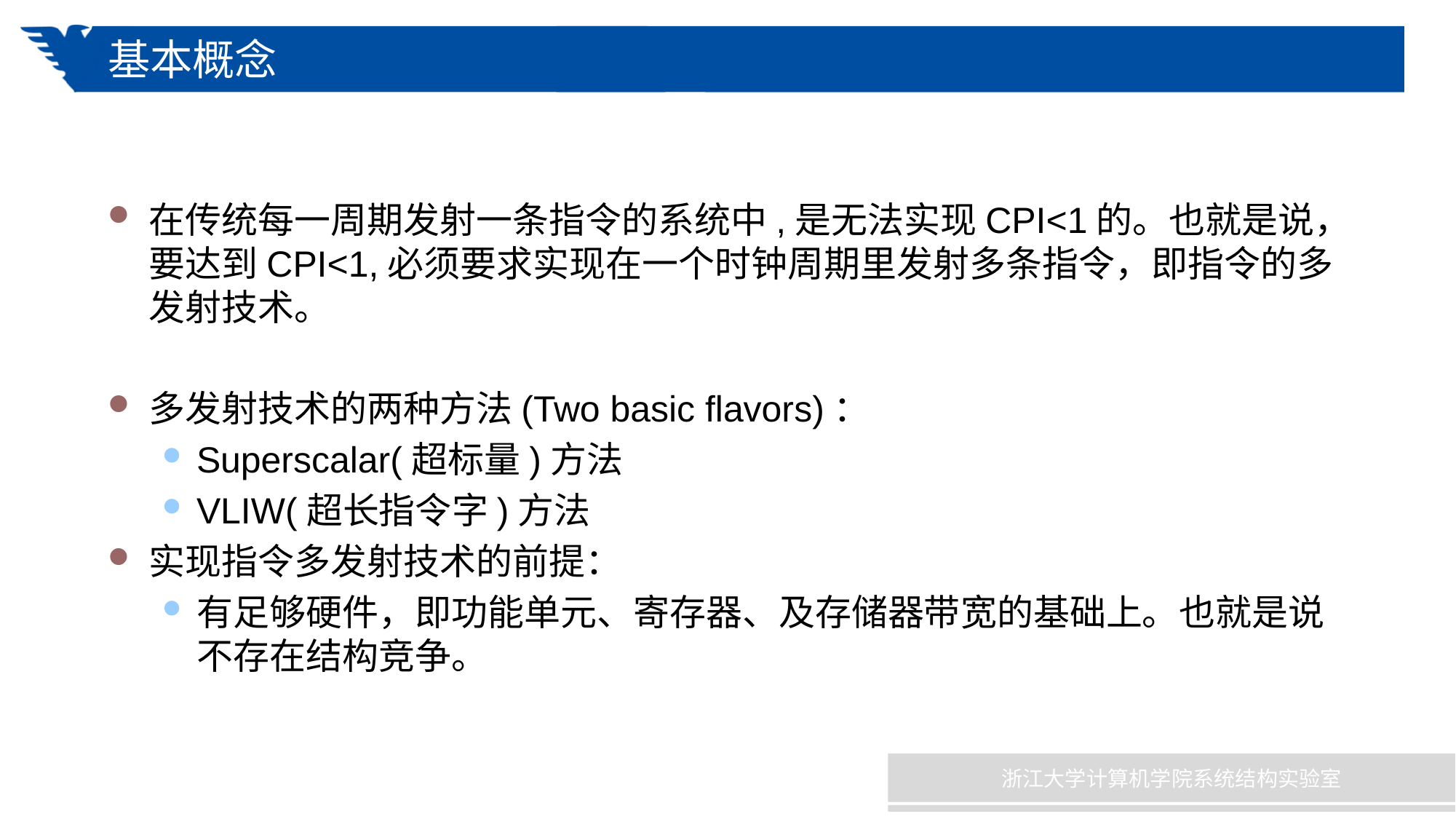

# 基本概念
在传统每一周期发射一条指令的系统中,是无法实现CPI<1的。也就是说，要达到CPI<1,必须要求实现在一个时钟周期里发射多条指令，即指令的多发射技术。

多发射技术的两种方法(Two basic flavors)：
Superscalar(超标量)方法
VLIW(超长指令字)方法
实现指令多发射技术的前提：
有足够硬件，即功能单元、寄存器、及存储器带宽的基础上。也就是说不存在结构竞争。